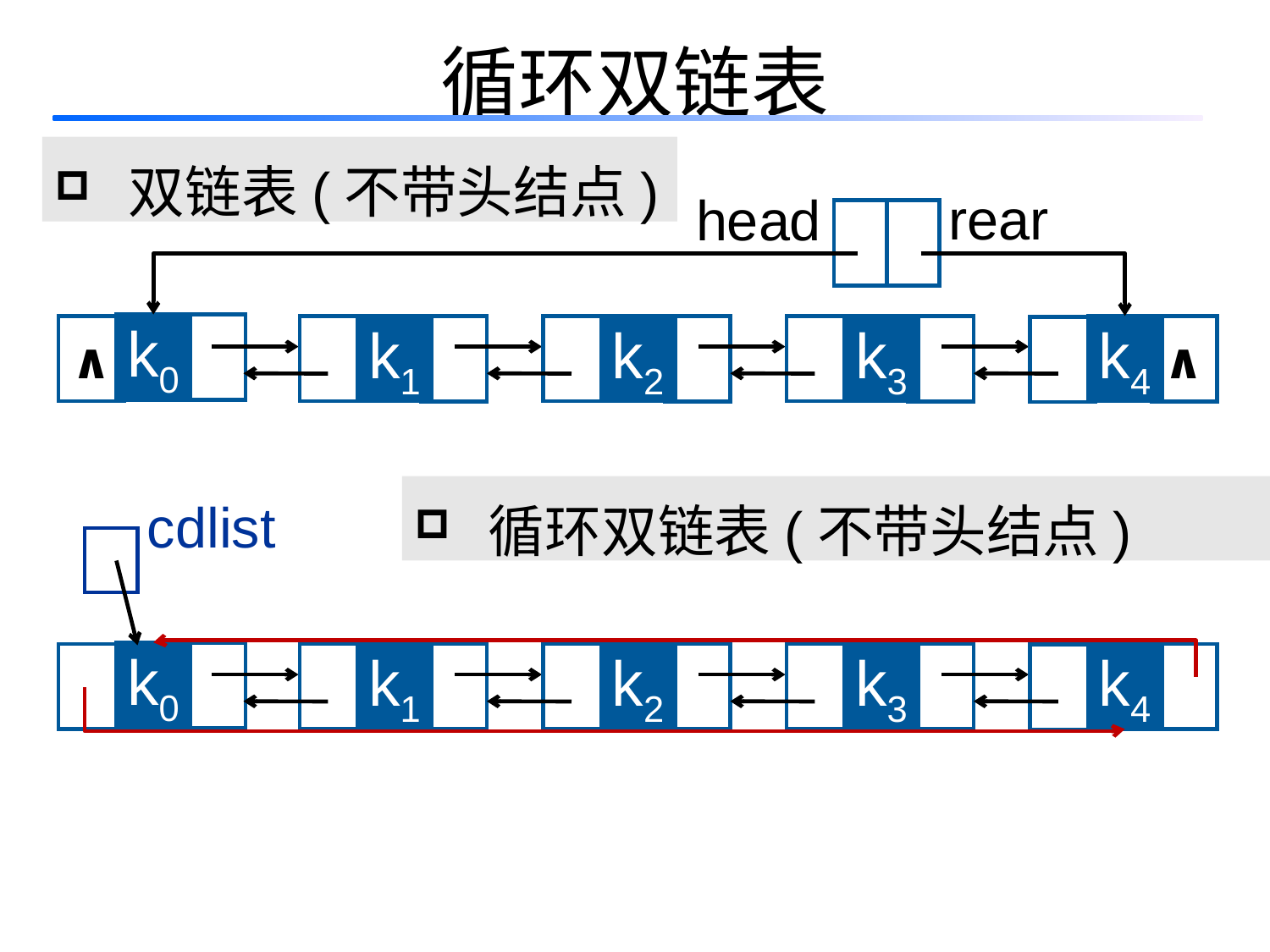

循环双链表

 双链表(不带头结点)
rear
head

k0

k1
k2
k3
k4
∧

∧

 循环双链表(不带头结点)
cdlist

k0

k1
k2
k3
k4